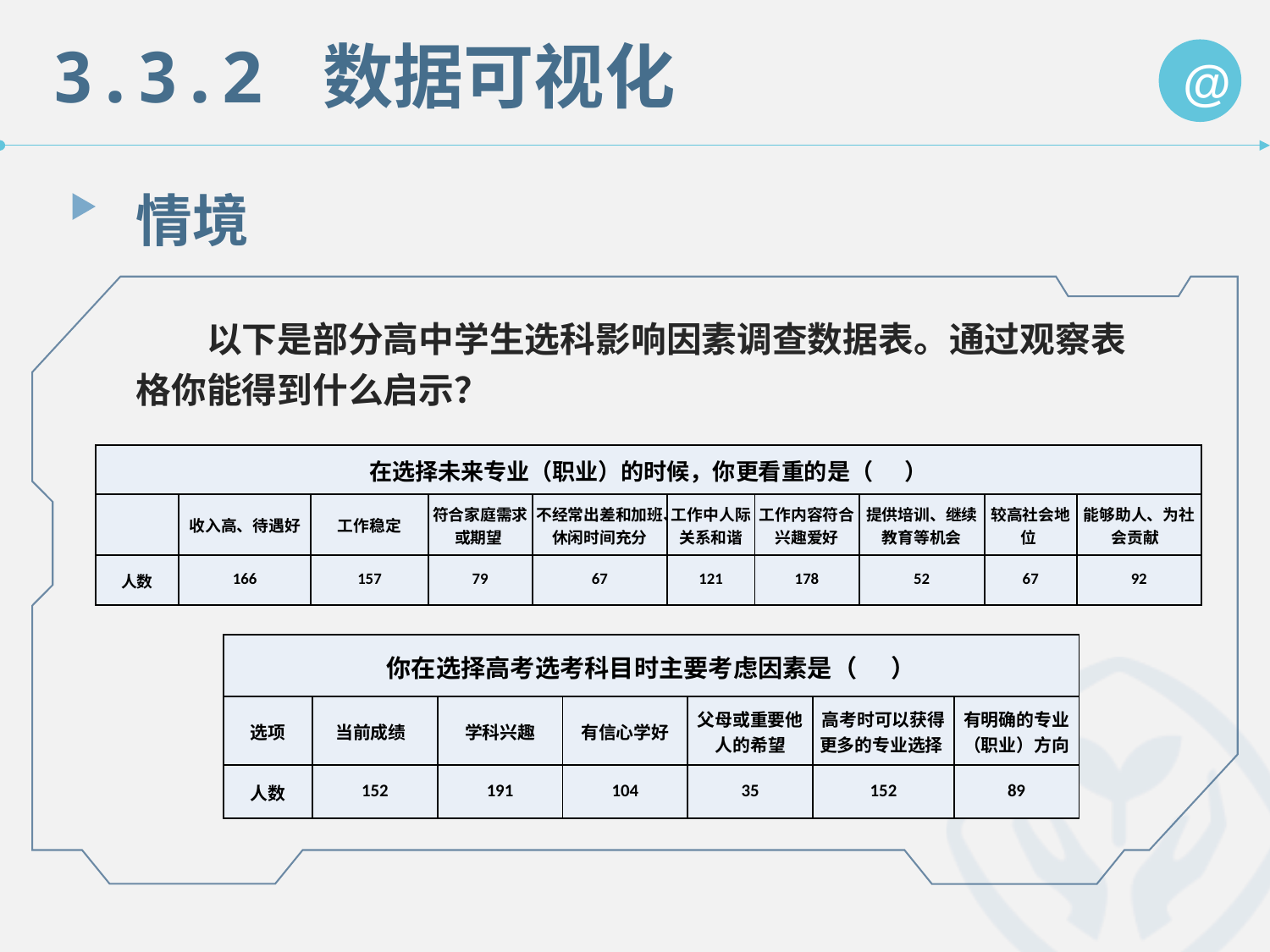

3.3.2 数据可视化
@
情境

　　以下是部分高中学生选科影响因素调查数据表。通过观察表格你能得到什么启示？
| 在选择未来专业（职业）的时候，你更看重的是（ ） |  |  |  |  |  |  |  |  |  |
| --- | --- | --- | --- | --- | --- | --- | --- | --- | --- |
|  | 收入高、待遇好 | 工作稳定 | 符合家庭需求或期望 | 不经常出差和加班、休闲时间充分 | 工作中人际关系和谐 | 工作内容符合兴趣爱好 | 提供培训、继续教育等机会 | 较高社会地位 | 能够助人、为社会贡献 |
| 人数 | 166 | 157 | 79 | 67 | 121 | 178 | 52 | 67 | 92 |
| 你在选择高考选考科目时主要考虑因素是（ ） |  |  |  |  |  |  |
| --- | --- | --- | --- | --- | --- | --- |
| 选项 | 当前成绩 | 学科兴趣 | 有信心学好 | 父母或重要他人的希望 | 高考时可以获得更多的专业选择 | 有明确的专业（职业）方向 |
| 人数 | 152 | 191 | 104 | 35 | 152 | 89 |